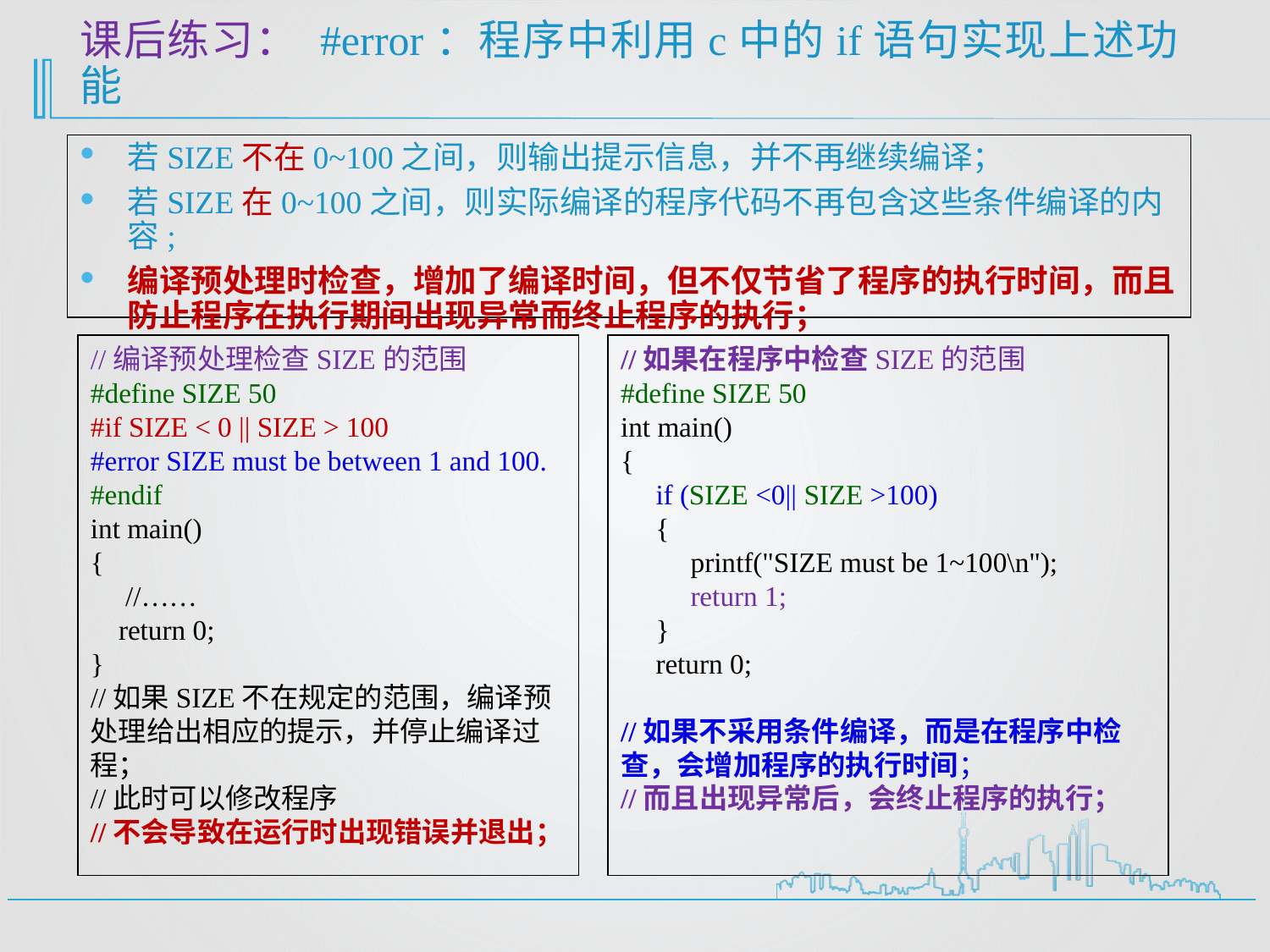

# 课后练习： #error：程序中利用c中的if语句实现上述功能
若SIZE不在0~100之间，则输出提示信息，并不再继续编译；
若SIZE在0~100之间，则实际编译的程序代码不再包含这些条件编译的内容;
编译预处理时检查，增加了编译时间，但不仅节省了程序的执行时间，而且防止程序在执行期间出现异常而终止程序的执行；
//编译预处理检查SIZE的范围
#define SIZE 50
#if SIZE < 0 || SIZE > 100
#error SIZE must be between 1 and 100.
#endif
int main()
{
     //……
    return 0;
}
//如果SIZE不在规定的范围，编译预处理给出相应的提示，并停止编译过程；
//此时可以修改程序
//不会导致在运行时出现错误并退出；
//如果在程序中检查SIZE的范围
#define SIZE 50
int main()
{
     if (SIZE <0|| SIZE >100)
     {
          printf("SIZE must be 1~100\n");
          return 1;
     }
     return 0;

//如果不采用条件编译，而是在程序中检查，会增加程序的执行时间；
//而且出现异常后，会终止程序的执行；